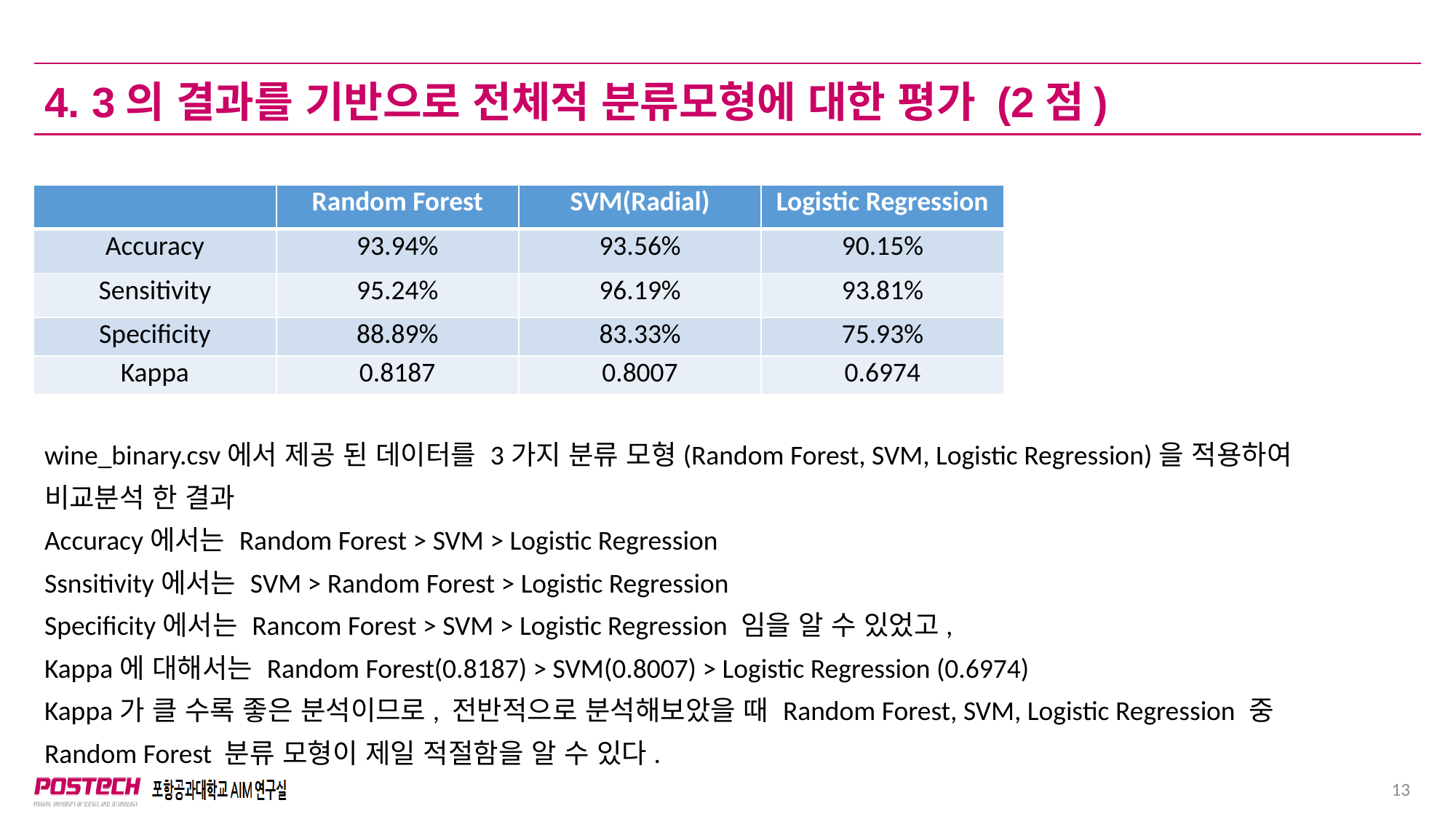

4. 3의 결과를 기반으로 전체적 분류모형에 대한 평가 (2점)

|  | Random Forest | SVM(Radial) | Logistic Regression |
| --- | --- | --- | --- |
| Accuracy | 93.94% | 93.56% | 90.15% |
| Sensitivity | 95.24% | 96.19% | 93.81% |
| Specificity | 88.89% | 83.33% | 75.93% |
| Kappa | 0.8187 | 0.8007 | 0.6974 |
wine_binary.csv에서 제공 된 데이터를 3가지 분류 모형(Random Forest, SVM, Logistic Regression)을 적용하여 비교분석 한 결과
Accuracy에서는 Random Forest > SVM > Logistic Regression
Ssnsitivity에서는 SVM > Random Forest > Logistic Regression
Specificity에서는 Rancom Forest > SVM > Logistic Regression 임을 알 수 있었고,
Kappa에 대해서는 Random Forest(0.8187) > SVM(0.8007) > Logistic Regression (0.6974)
Kappa가 클 수록 좋은 분석이므로, 전반적으로 분석해보았을 때 Random Forest, SVM, Logistic Regression 중 Random Forest 분류 모형이 제일 적절함을 알 수 있다.